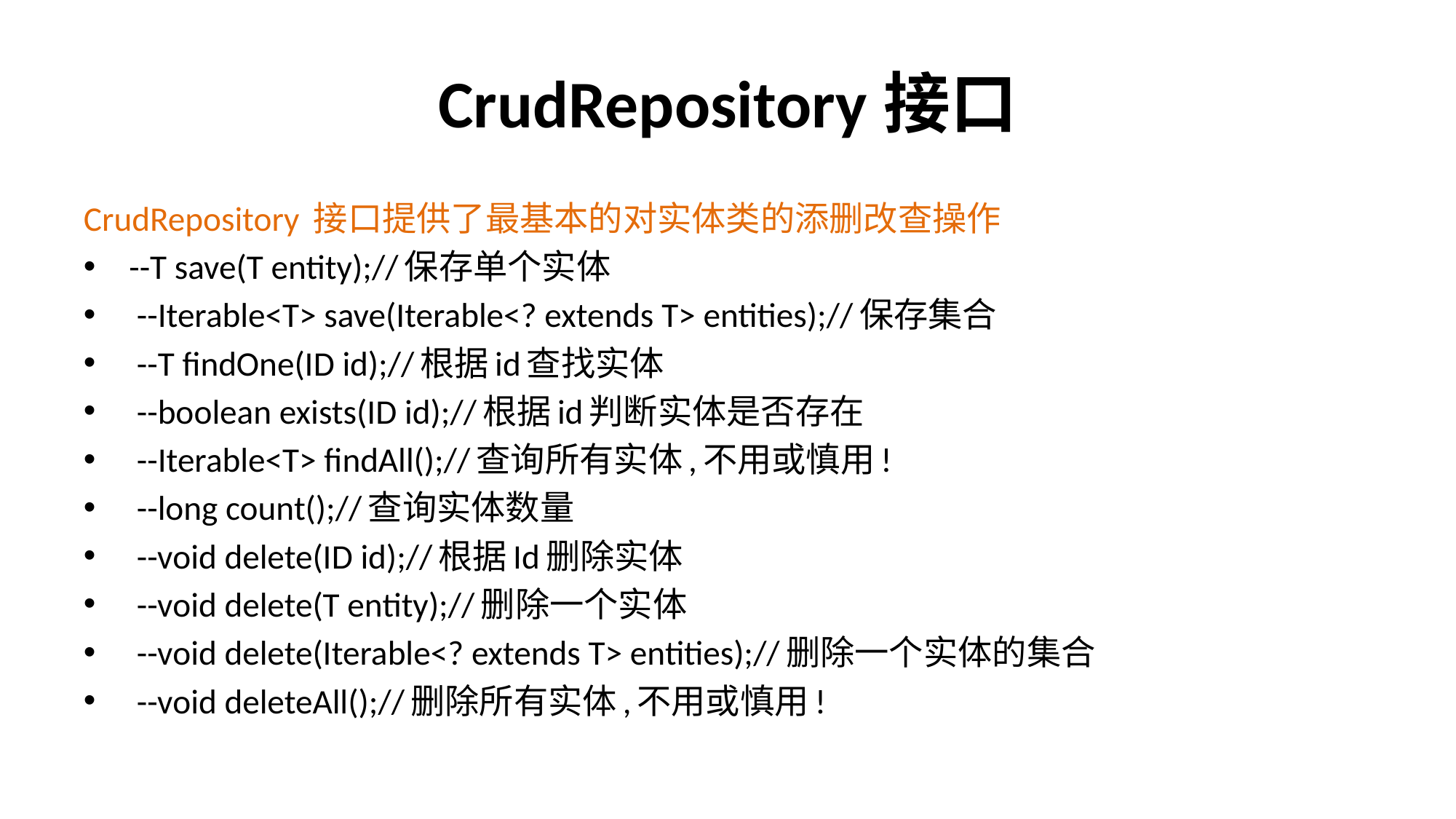

# CrudRepository接口
CrudRepository 接口提供了最基本的对实体类的添删改查操作
 --T save(T entity);//保存单个实体
  --Iterable<T> save(Iterable<? extends T> entities);//保存集合
  --T findOne(ID id);//根据id查找实体
  --boolean exists(ID id);//根据id判断实体是否存在
  --Iterable<T> findAll();//查询所有实体,不用或慎用!
  --long count();//查询实体数量
  --void delete(ID id);//根据Id删除实体
  --void delete(T entity);//删除一个实体
  --void delete(Iterable<? extends T> entities);//删除一个实体的集合
  --void deleteAll();//删除所有实体,不用或慎用!